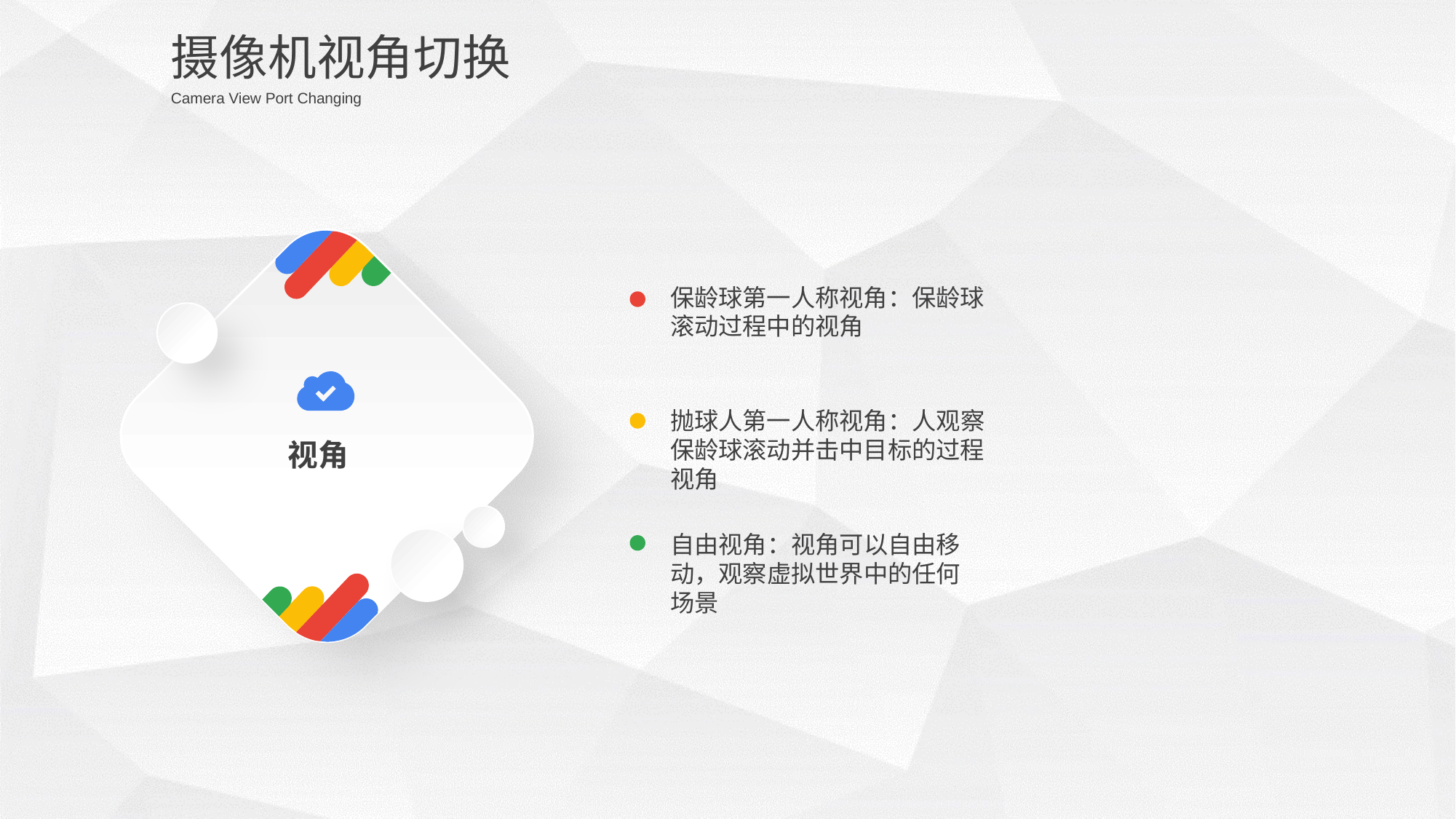

摄像机视角切换
Camera View Port Changing

保龄球第一人称视角：保龄球滚动过程中的视角

抛球人第一人称视角：人观察保龄球滚动并击中目标的过程视角

视角

自由视角：视角可以自由移动，观察虚拟世界中的任何场景